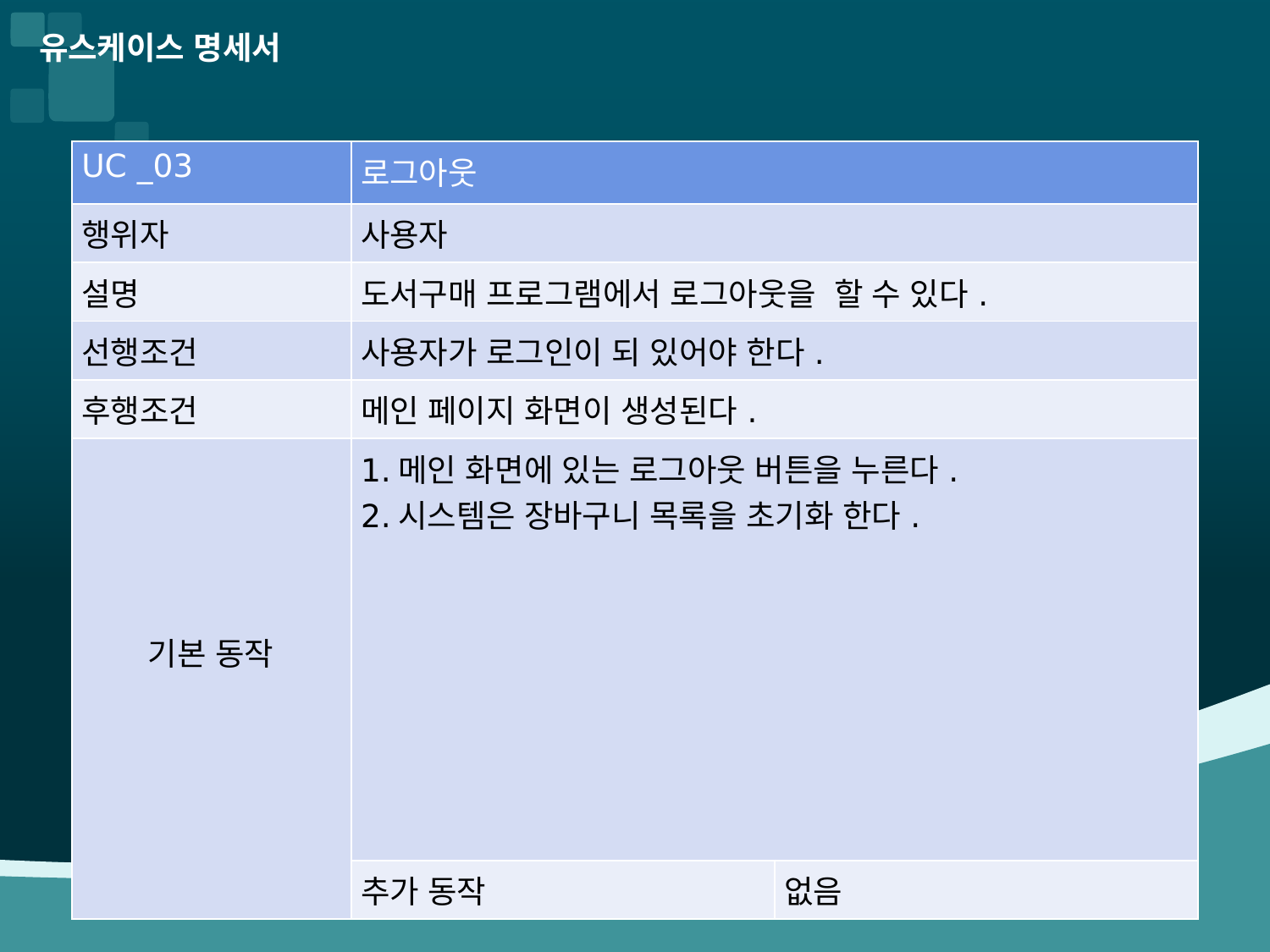

유스케이스 명세서
| UC \_03 | 로그아웃 |  |
| --- | --- | --- |
| 행위자 | 사용자 |  |
| 설명 | 도서구매 프로그램에서 로그아웃을 할 수 있다. |  |
| 선행조건 | 사용자가 로그인이 되 있어야 한다. |  |
| 후행조건 | 메인 페이지 화면이 생성된다. |  |
| 기본 동작 | 1.메인 화면에 있는 로그아웃 버튼을 누른다. 2.시스템은 장바구니 목록을 초기화 한다. | System 행위 |
|  | 추가 동작 | 없음 |